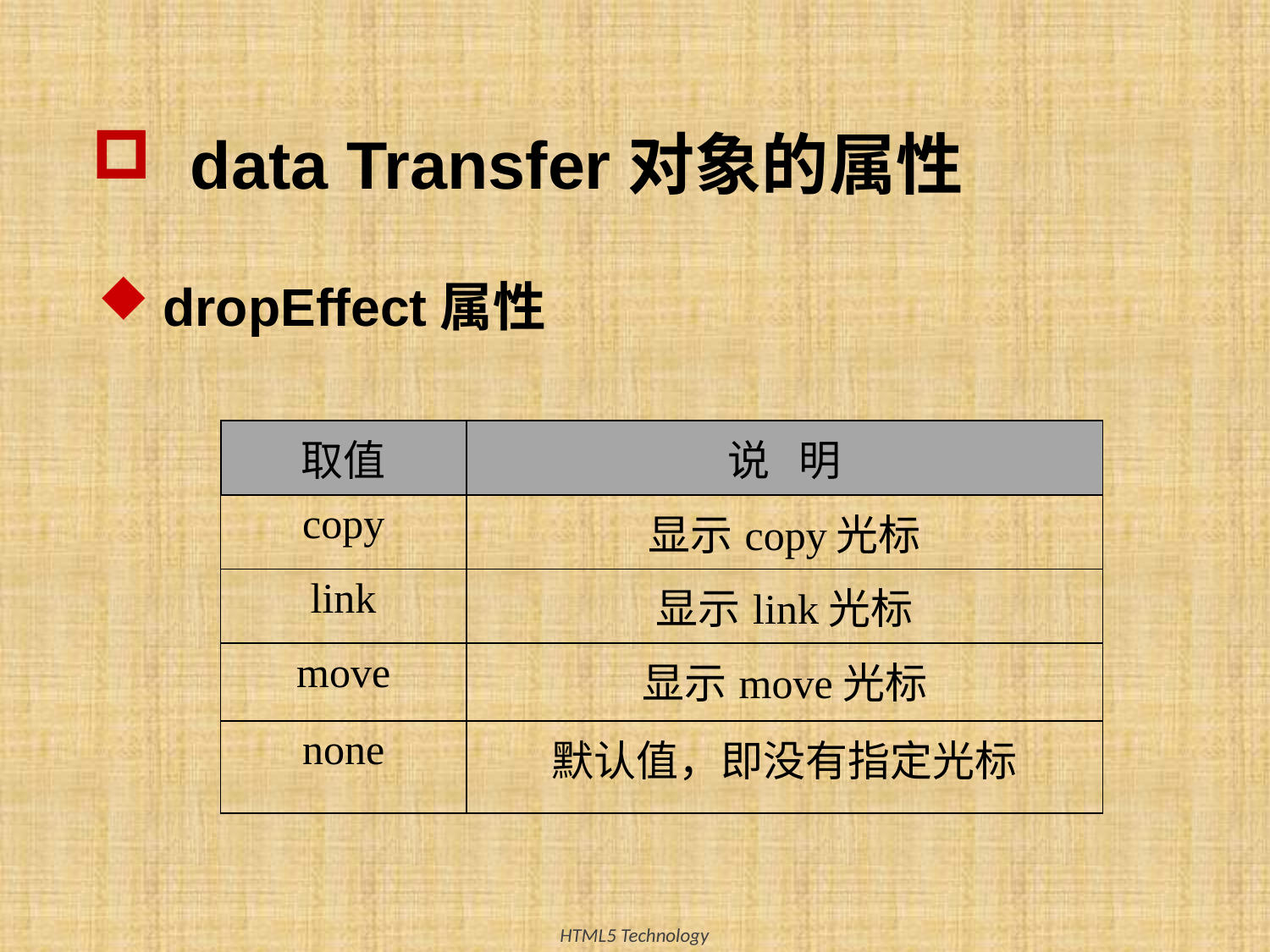

# data Transfer对象的属性
dropEffect属性
| 取值 | 说 明 |
| --- | --- |
| copy | 显示copy光标 |
| link | 显示link光标 |
| move | 显示move光标 |
| none | 默认值，即没有指定光标 |
11
HTML5 Technology